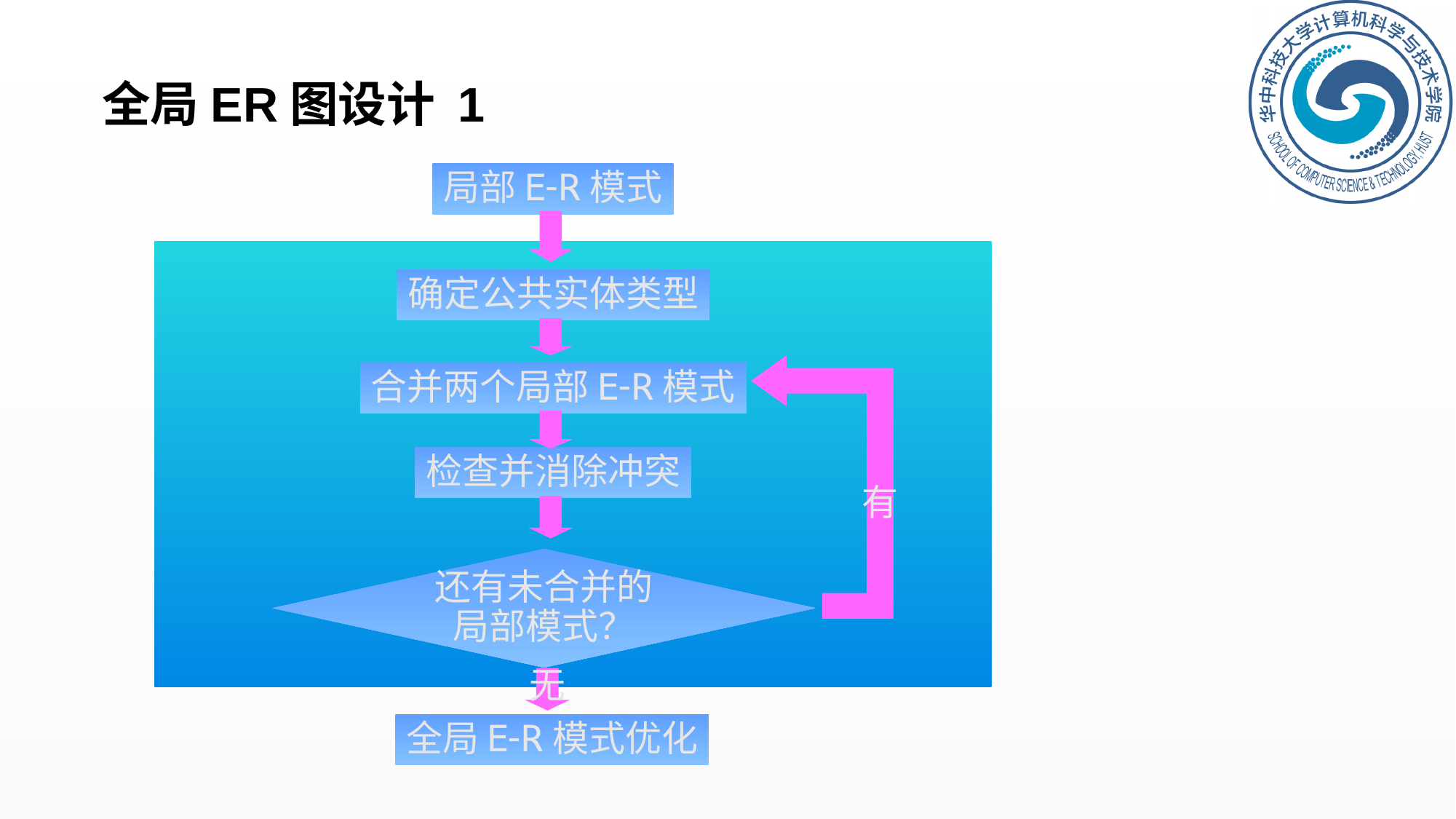

# 全局ER图设计 1
局部E-R模式

确定公共实体类型

合并两个局部E-R模式
有

检查并消除冲突

还有未合并的
局部模式？

无
全局E-R模式优化